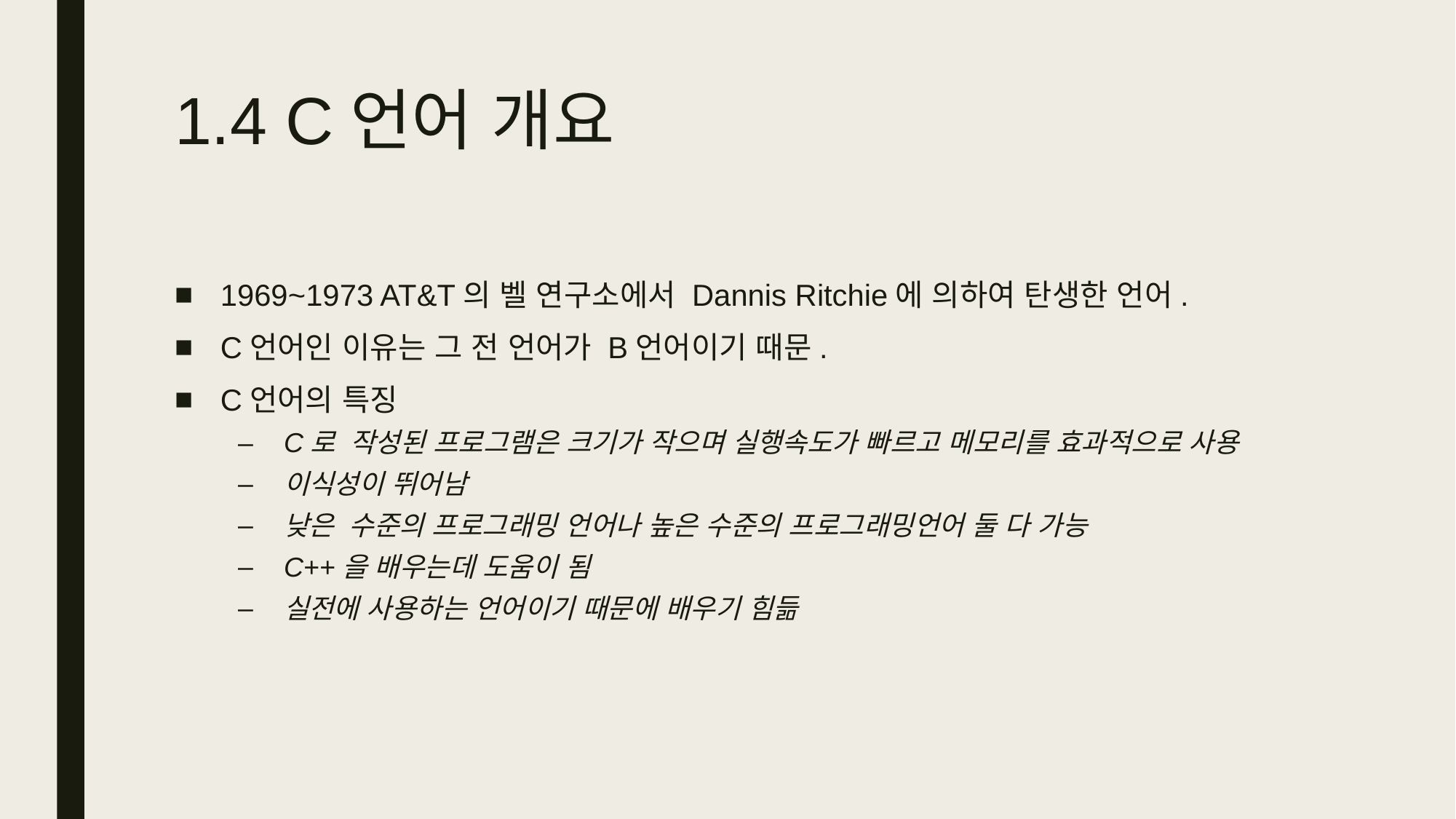

# 1.4 C언어 개요
1969~1973 AT&T의 벨 연구소에서 Dannis Ritchie에 의하여 탄생한 언어.
C언어인 이유는 그 전 언어가 B언어이기 때문.
C언어의 특징
C로  작성된 프로그램은 크기가 작으며 실행속도가 빠르고 메모리를 효과적으로 사용
이식성이 뛰어남
낮은  수준의 프로그래밍 언어나 높은 수준의 프로그래밍언어 둘 다 가능
C++을 배우는데 도움이 됨
실전에 사용하는 언어이기 때문에 배우기 힘듦